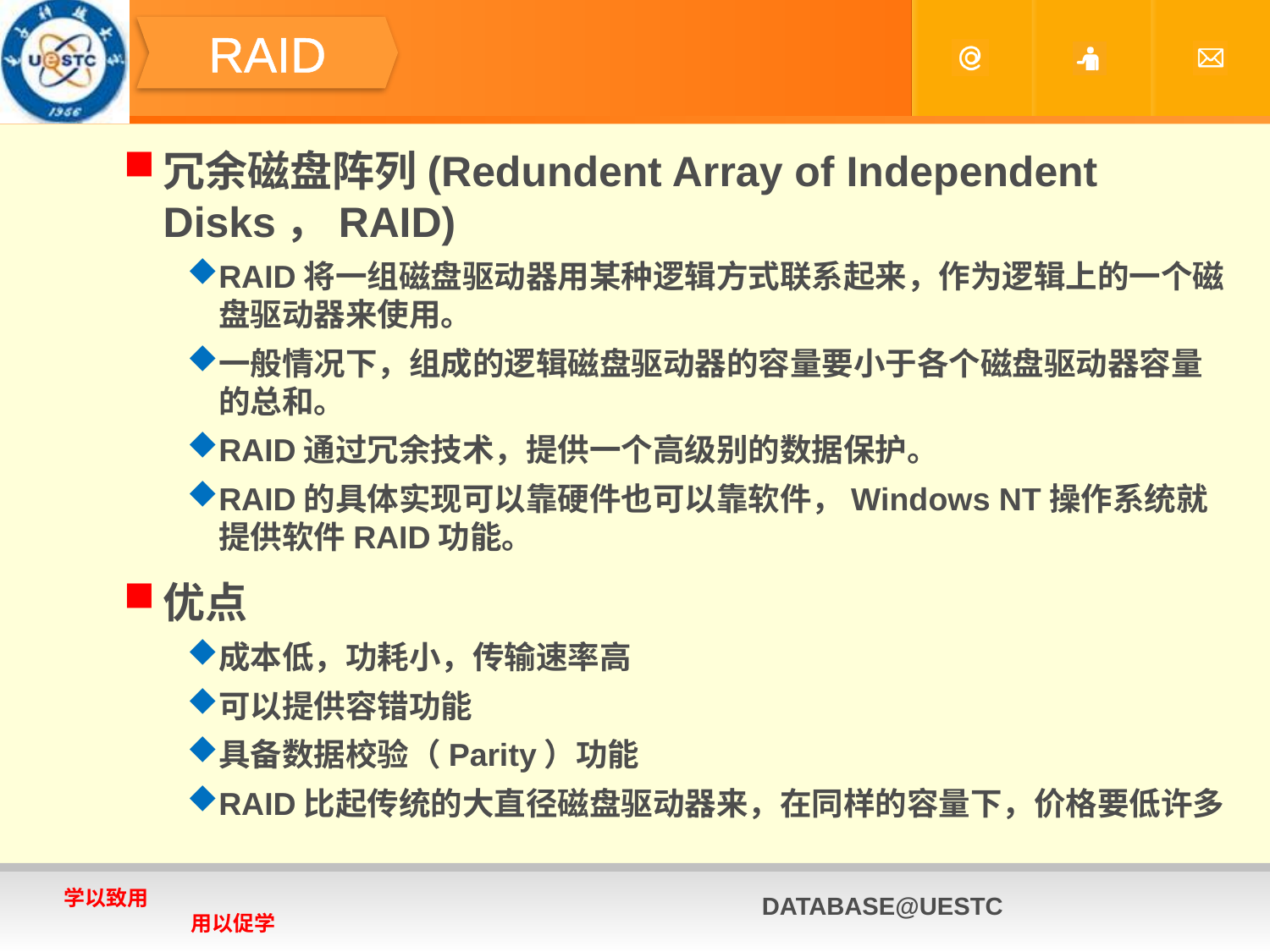

#
RAID
冗余磁盘阵列(Redundent Array of Independent Disks，RAID)
RAID将一组磁盘驱动器用某种逻辑方式联系起来，作为逻辑上的一个磁盘驱动器来使用。
一般情况下，组成的逻辑磁盘驱动器的容量要小于各个磁盘驱动器容量的总和。
RAID通过冗余技术，提供一个高级别的数据保护。
RAID的具体实现可以靠硬件也可以靠软件，Windows NT操作系统就提供软件RAID功能。
优点
成本低，功耗小，传输速率高
可以提供容错功能
具备数据校验（Parity）功能
RAID比起传统的大直径磁盘驱动器来，在同样的容量下，价格要低许多